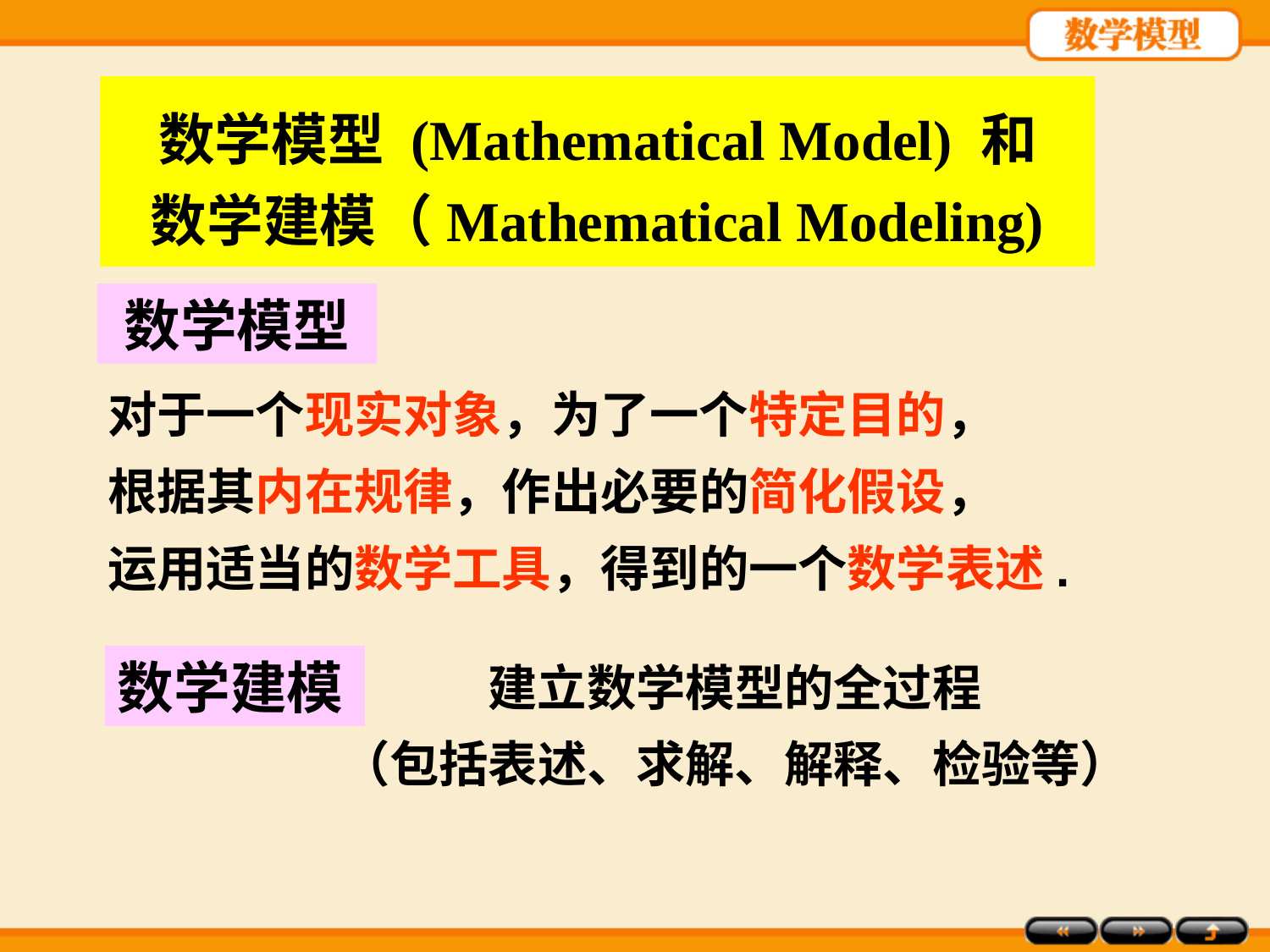

数学模型 (Mathematical Model) 和
数学建模（Mathematical Modeling)
数学模型
对于一个现实对象，为了一个特定目的，
根据其内在规律，作出必要的简化假设，
运用适当的数学工具，得到的一个数学表述.
建立数学模型的全过程
（包括表述、求解、解释、检验等）
数学建模